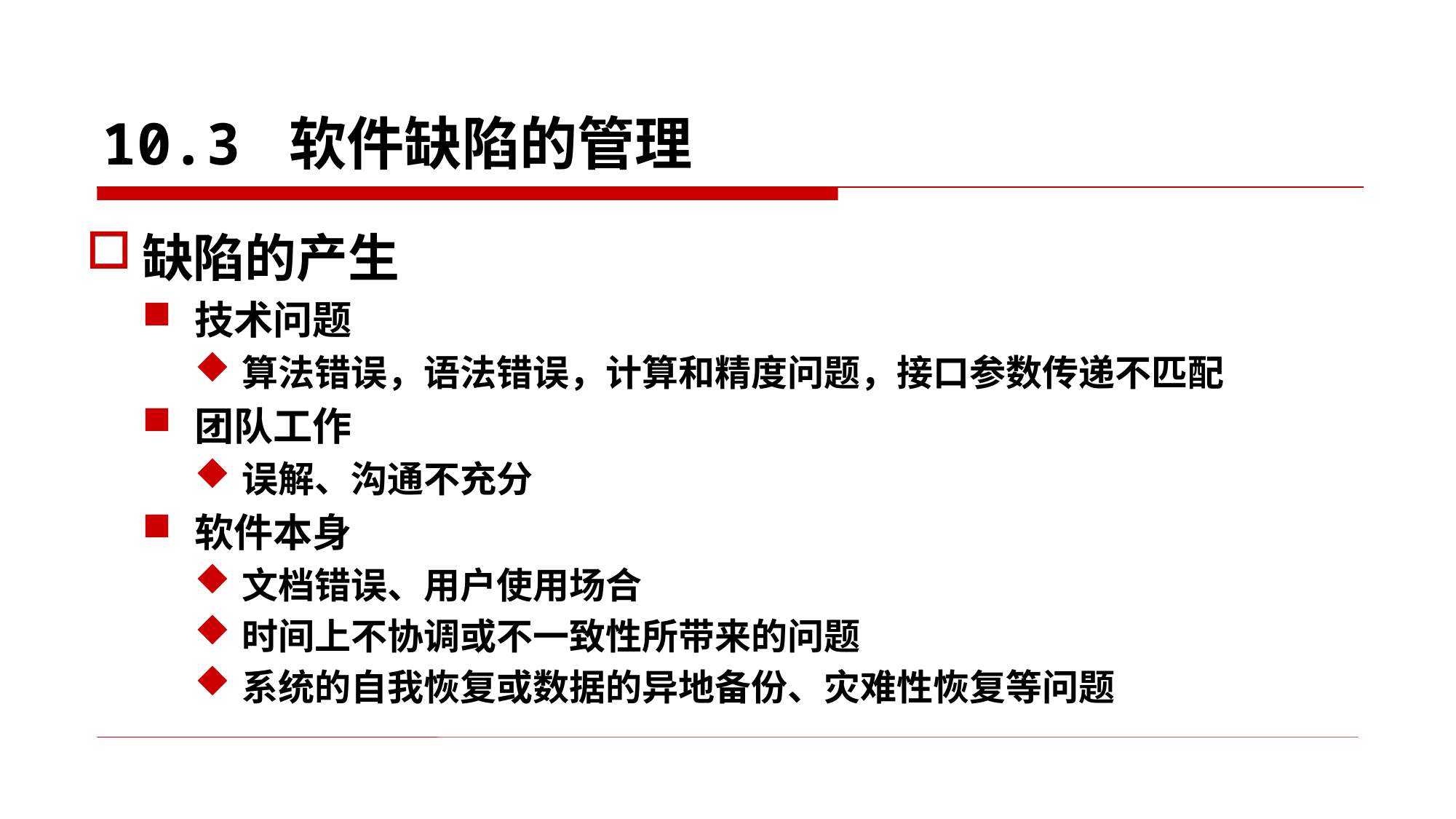

# 10.3 软件缺陷的管理
缺陷的产生
技术问题
算法错误，语法错误，计算和精度问题，接口参数传递不匹配
团队工作
误解、沟通不充分
软件本身
文档错误、用户使用场合
时间上不协调或不一致性所带来的问题
系统的自我恢复或数据的异地备份、灾难性恢复等问题